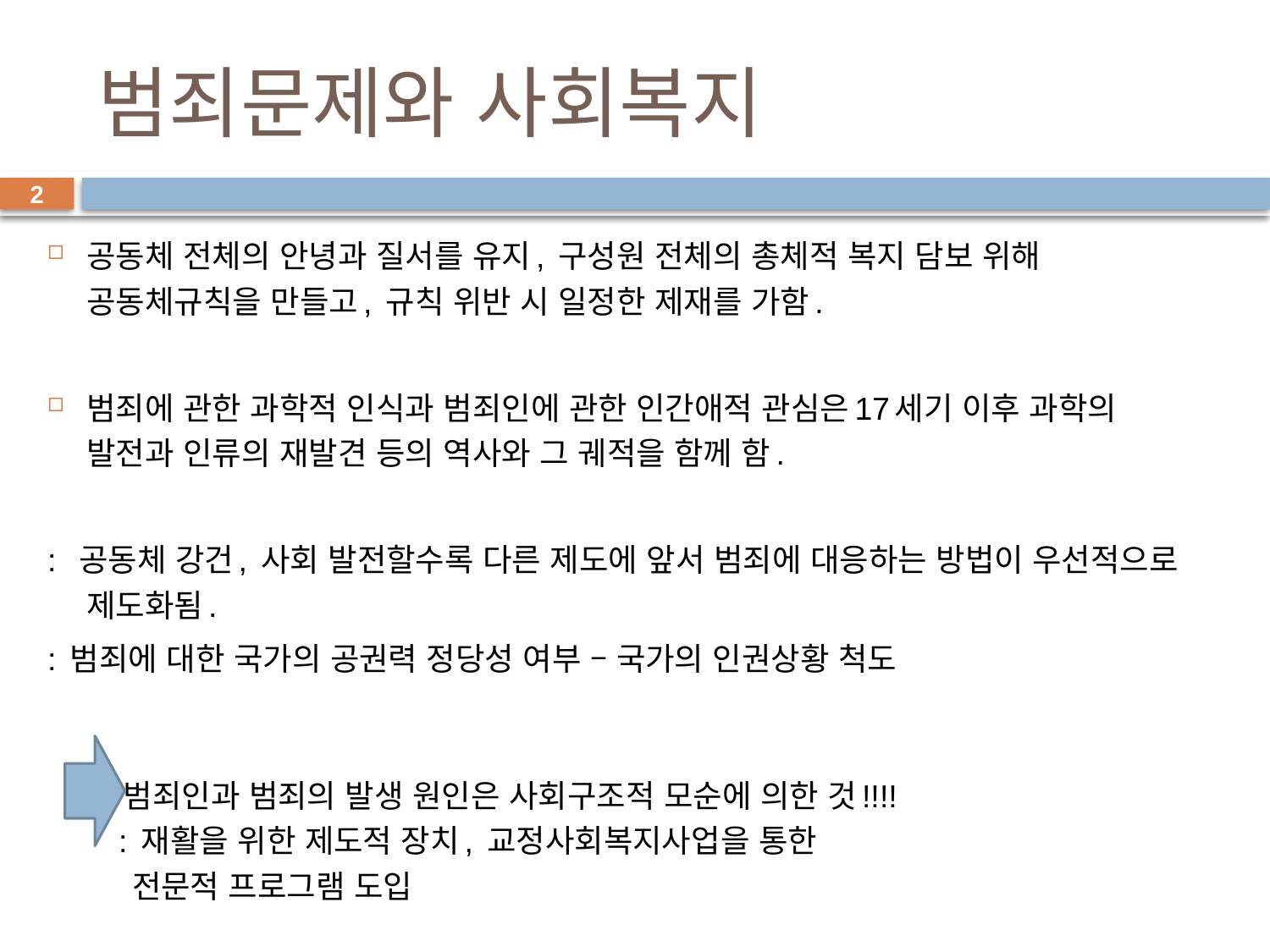

# 범죄문제와 사회복지
2
공동체 전체의 안녕과 질서를 유지, 구성원 전체의 총체적 복지 담보 위해 공동체규칙을 만들고, 규칙 위반 시 일정한 제재를 가함.

범죄에 관한 과학적 인식과 범죄인에 관한 인간애적 관심은17세기 이후 과학의 발전과 인류의 재발견 등의 역사와 그 궤적을 함께 함.

:  공동체 강건, 사회 발전할수록 다른 제도에 앞서 범죄에 대응하는 방법이 우선적으로 제도화됨.
: 범죄에 대한 국가의 공권력 정당성 여부 – 국가의 인권상황 척도

        범죄인과 범죄의 발생 원인은 사회구조적 모순에 의한 것!!!!
        : 재활을 위한 제도적 장치, 교정사회복지사업을 통한
         전문적 프로그램 도입